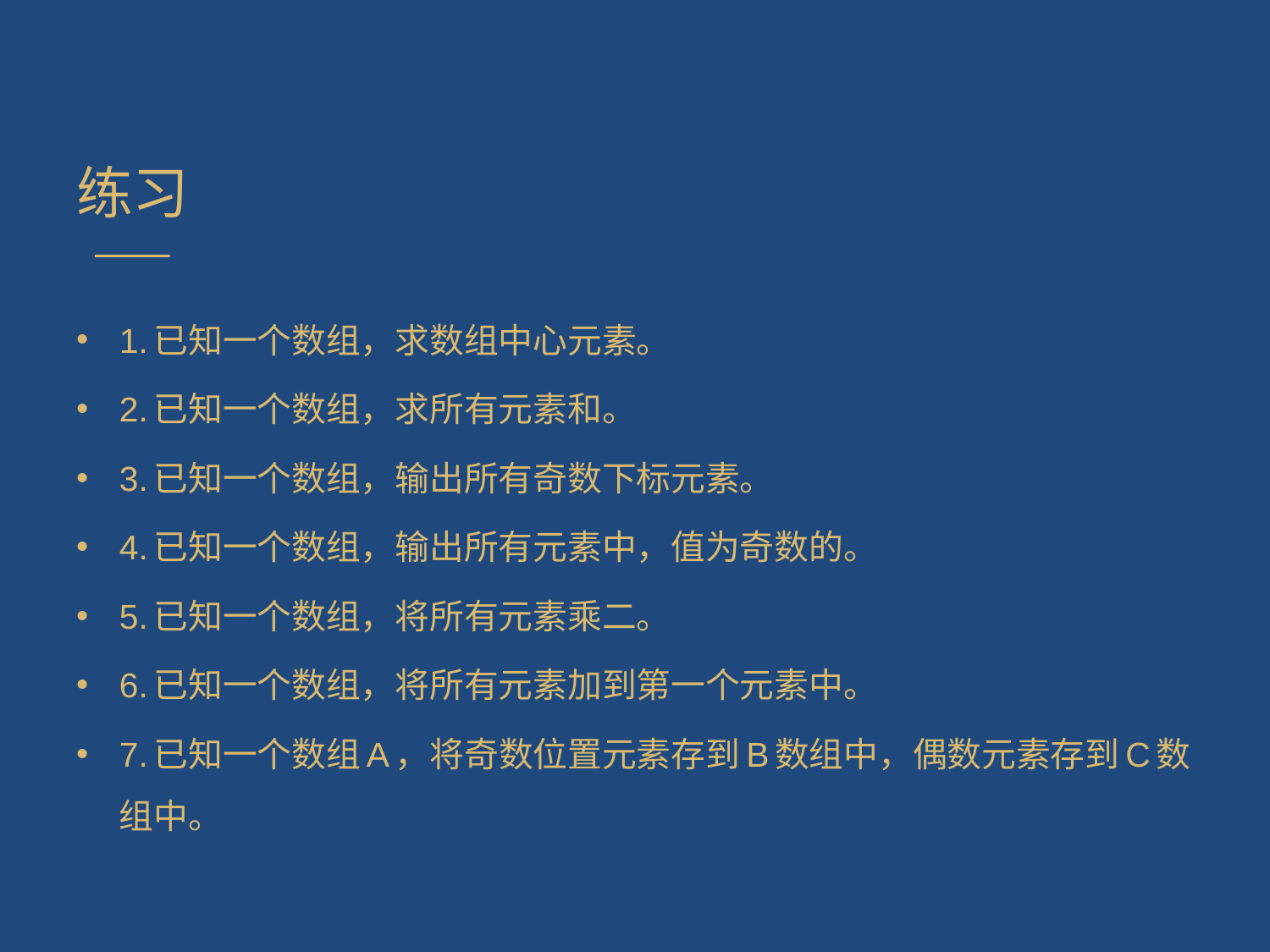

# 练习
1.已知一个数组，求数组中心元素。
2.已知一个数组，求所有元素和。
3.已知一个数组，输出所有奇数下标元素。
4.已知一个数组，输出所有元素中，值为奇数的。
5.已知一个数组，将所有元素乘二。
6.已知一个数组，将所有元素加到第一个元素中。
7.已知一个数组A，将奇数位置元素存到B数组中，偶数元素存到C数组中。